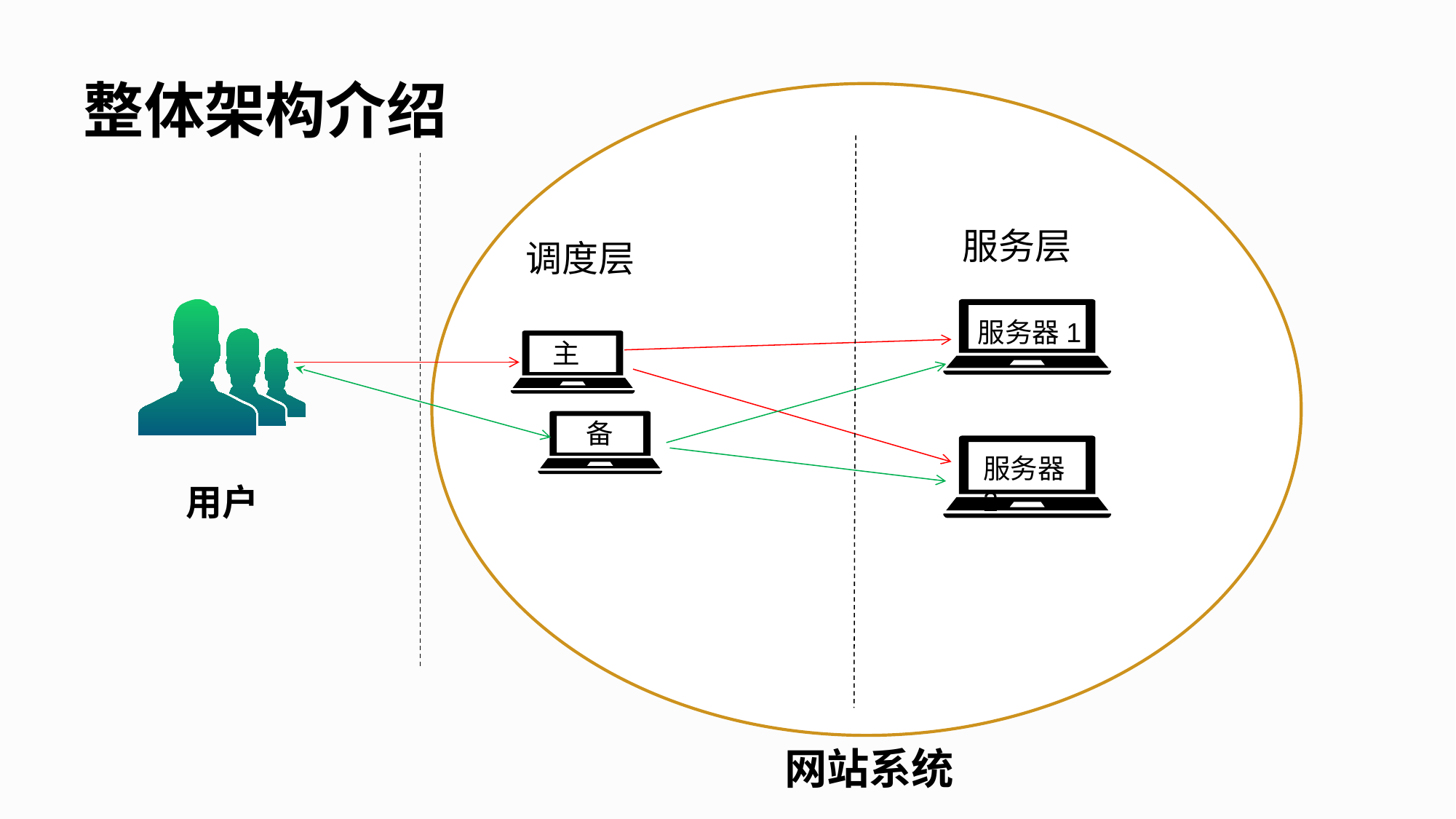

整体架构介绍

服务层
调度层

服务器1

主

备

服务器2
用户
网站系统